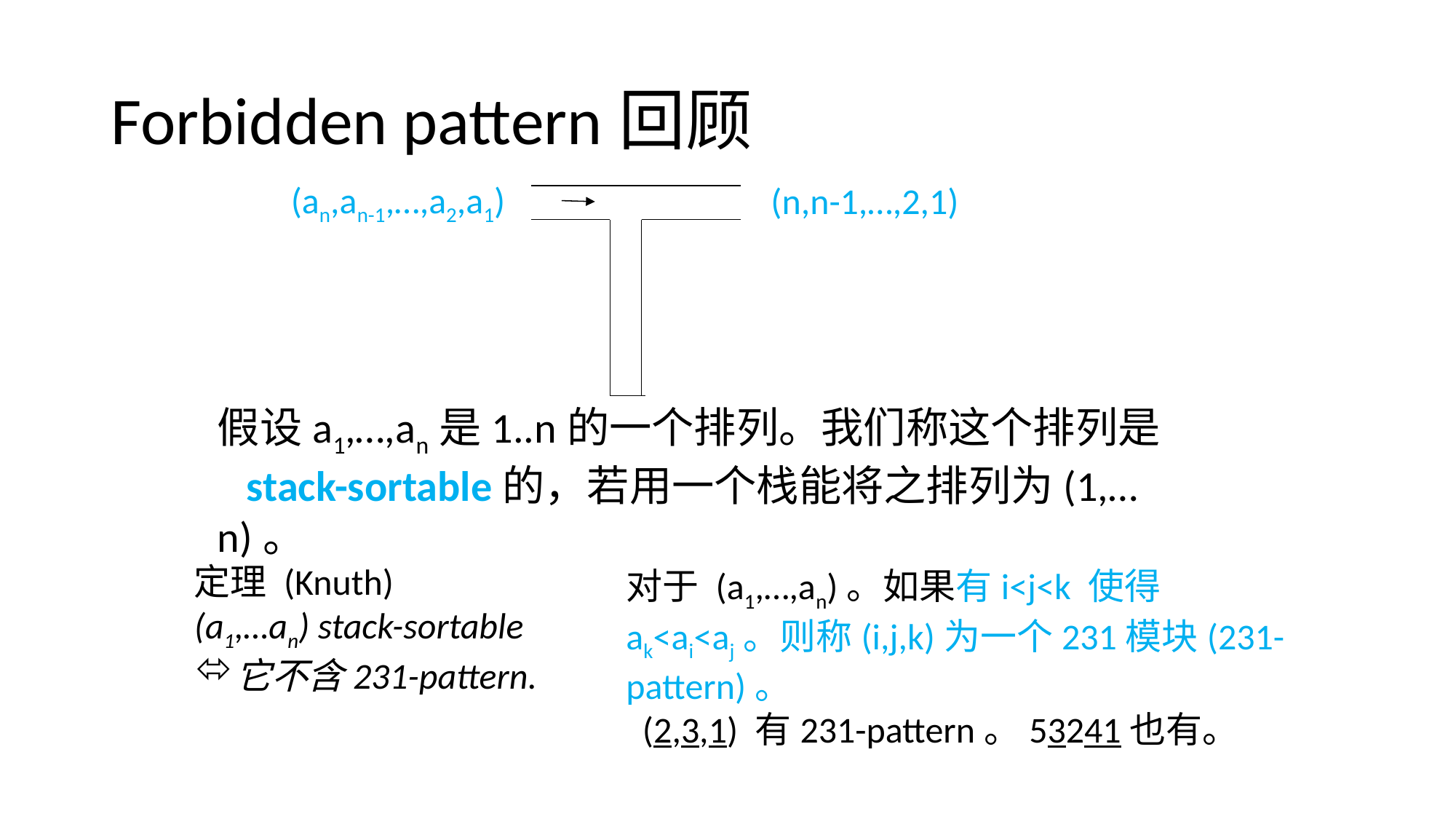

# Forbidden pattern回顾
(an,an-1,…,a2,a1)
(n,n-1,…,2,1)
假设a1,…,an是1..n的一个排列。我们称这个排列是
   stack-sortable的，若用一个栈能将之排列为(1,…n)。
定理 (Knuth)
(a1,…an) stack-sortable
它不含231-pattern.
对于 (a1,…,an)。如果有i<j<k 使得 ak<ai<aj。则称(i,j,k)为一个231模块(231-pattern)。
  (2,3,1) 有231-pattern。53241也有。